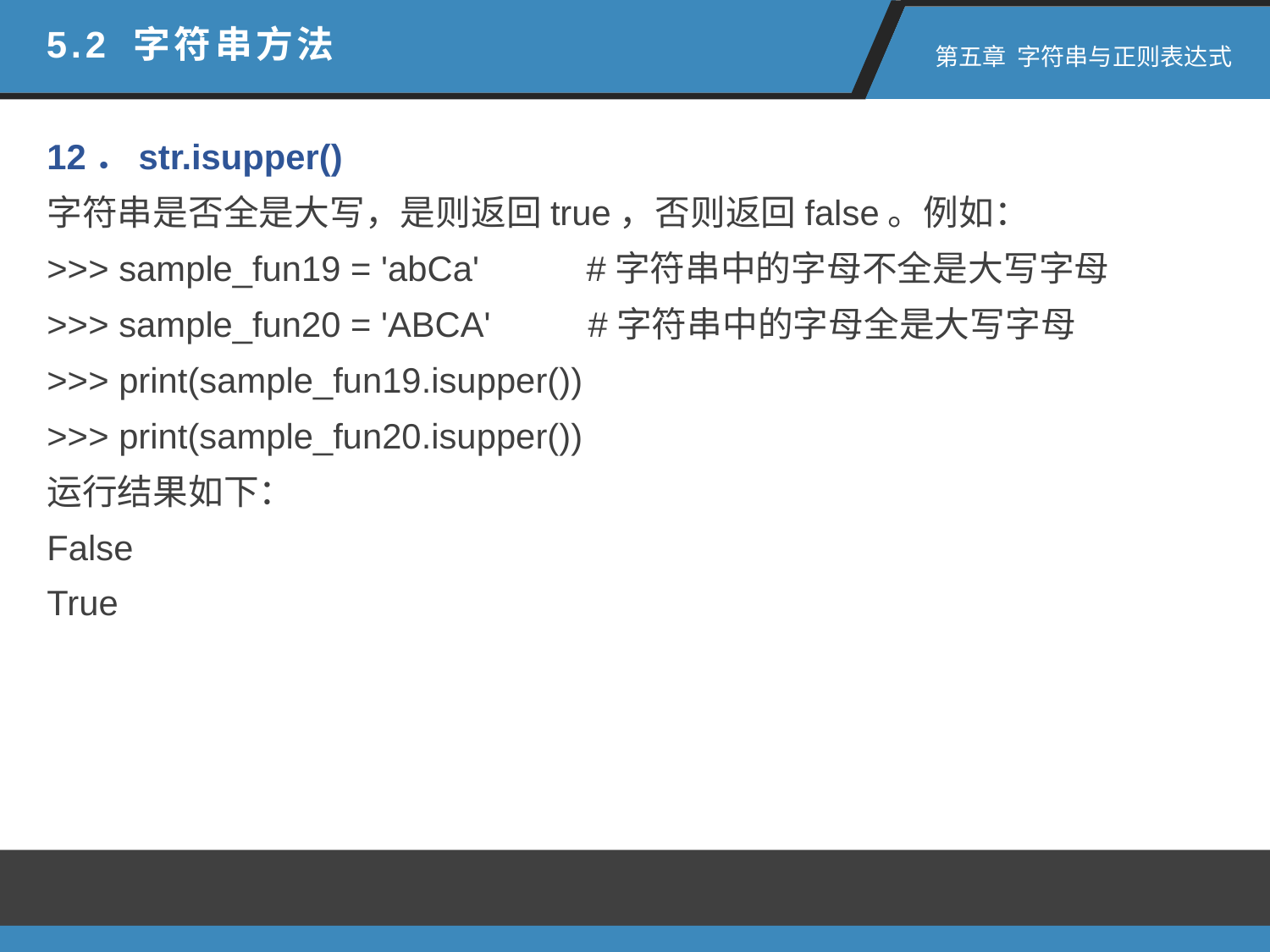

5.2 字符串方法
  第五章  字符串与正则表达式
12．str.isupper()
字符串是否全是大写，是则返回true，否则返回false。例如：
>>> sample_fun19 = 'abCa'           #字符串中的字母不全是大写字母
>>> sample_fun20 = 'ABCA'          #字符串中的字母全是大写字母
>>> print(sample_fun19.isupper())
>>> print(sample_fun20.isupper())
运行结果如下：
False
True